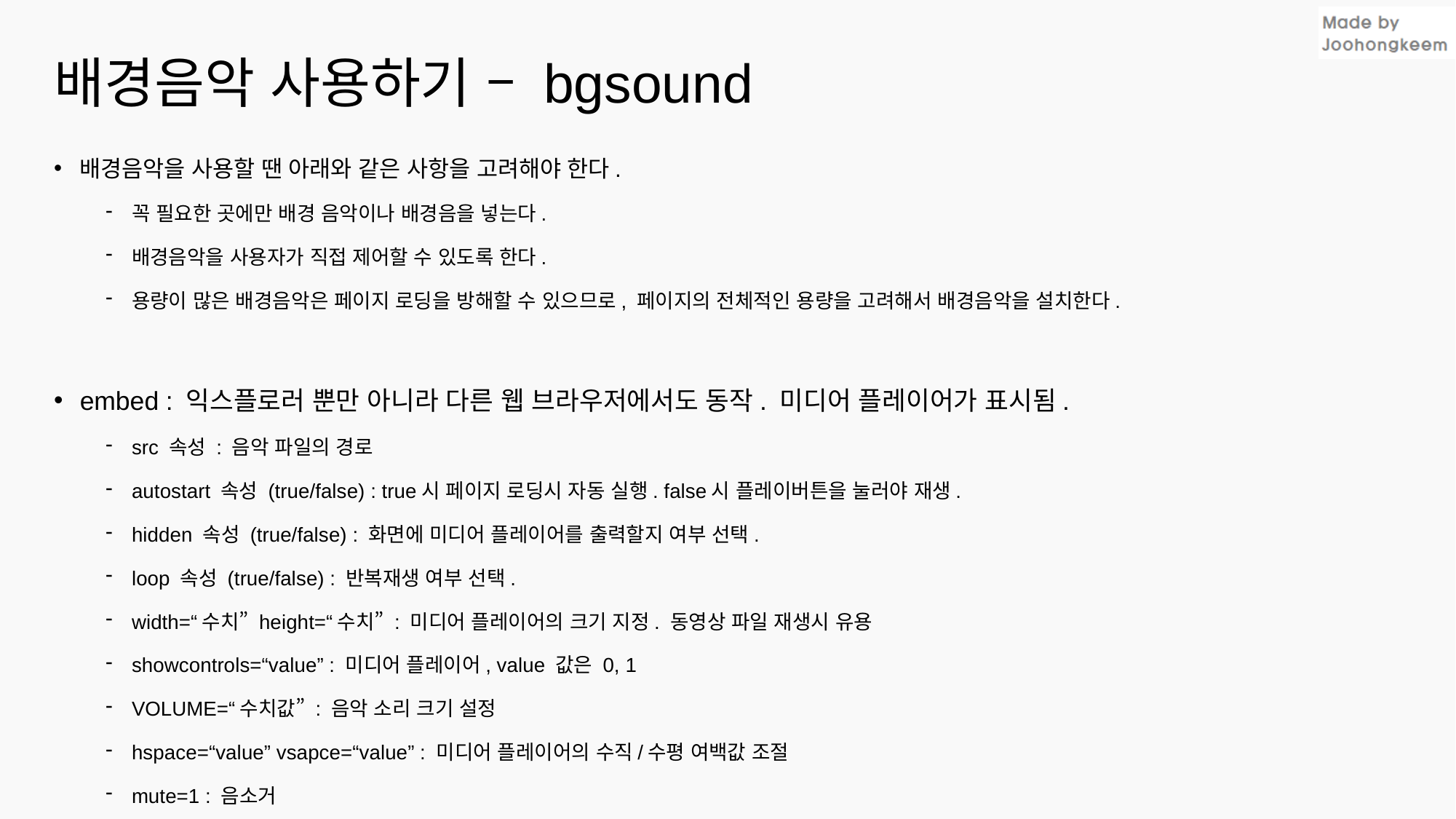

# 배경음악 사용하기 – bgsound
배경음악을 사용할 땐 아래와 같은 사항을 고려해야 한다.
꼭 필요한 곳에만 배경 음악이나 배경음을 넣는다.
배경음악을 사용자가 직접 제어할 수 있도록 한다.
용량이 많은 배경음악은 페이지 로딩을 방해할 수 있으므로, 페이지의 전체적인 용량을 고려해서 배경음악을 설치한다.

embed : 익스플로러 뿐만 아니라 다른 웹 브라우저에서도 동작. 미디어 플레이어가 표시됨.
src 속성 : 음악 파일의 경로
autostart 속성 (true/false) : true시 페이지 로딩시 자동 실행. false시 플레이버튼을 눌러야 재생.
hidden 속성 (true/false) : 화면에 미디어 플레이어를 출력할지 여부 선택.
loop 속성 (true/false) : 반복재생 여부 선택.
width=“수치” height=“수치” : 미디어 플레이어의 크기 지정. 동영상 파일 재생시 유용
showcontrols=“value” : 미디어 플레이어, value 값은 0, 1
VOLUME=“수치값” : 음악 소리 크기 설정
hspace=“value” vsapce=“value” : 미디어 플레이어의 수직/수평 여백값 조절
mute=1 : 음소거